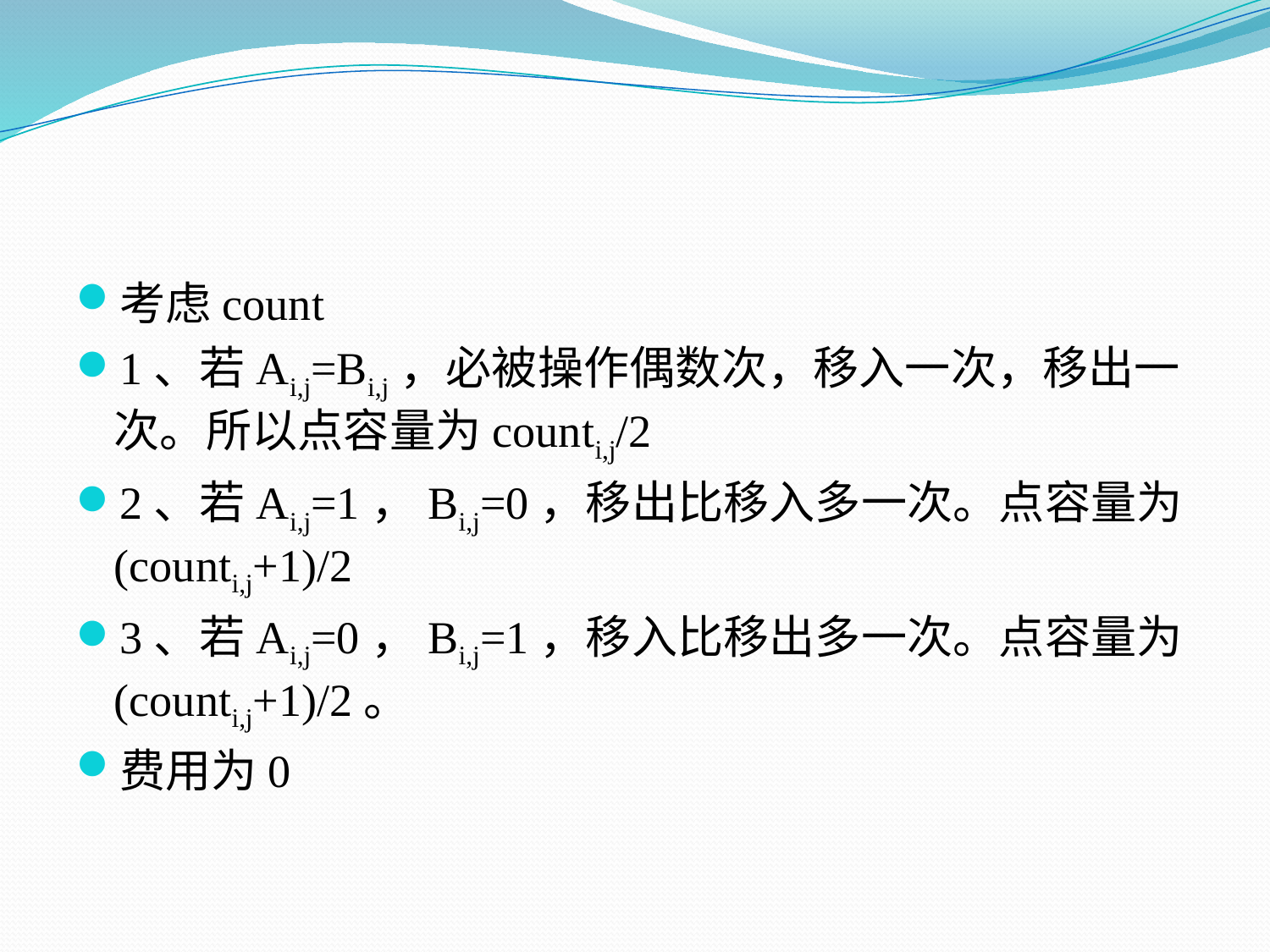

#
考虑count
1、若Ai,j=Bi,j，必被操作偶数次，移入一次，移出一次。所以点容量为counti,j/2
2、若Ai,j=1，Bi,j=0，移出比移入多一次。点容量为(counti,j+1)/2
3、若Ai,j=0，Bi,j=1，移入比移出多一次。点容量为(counti,j+1)/2。
费用为0